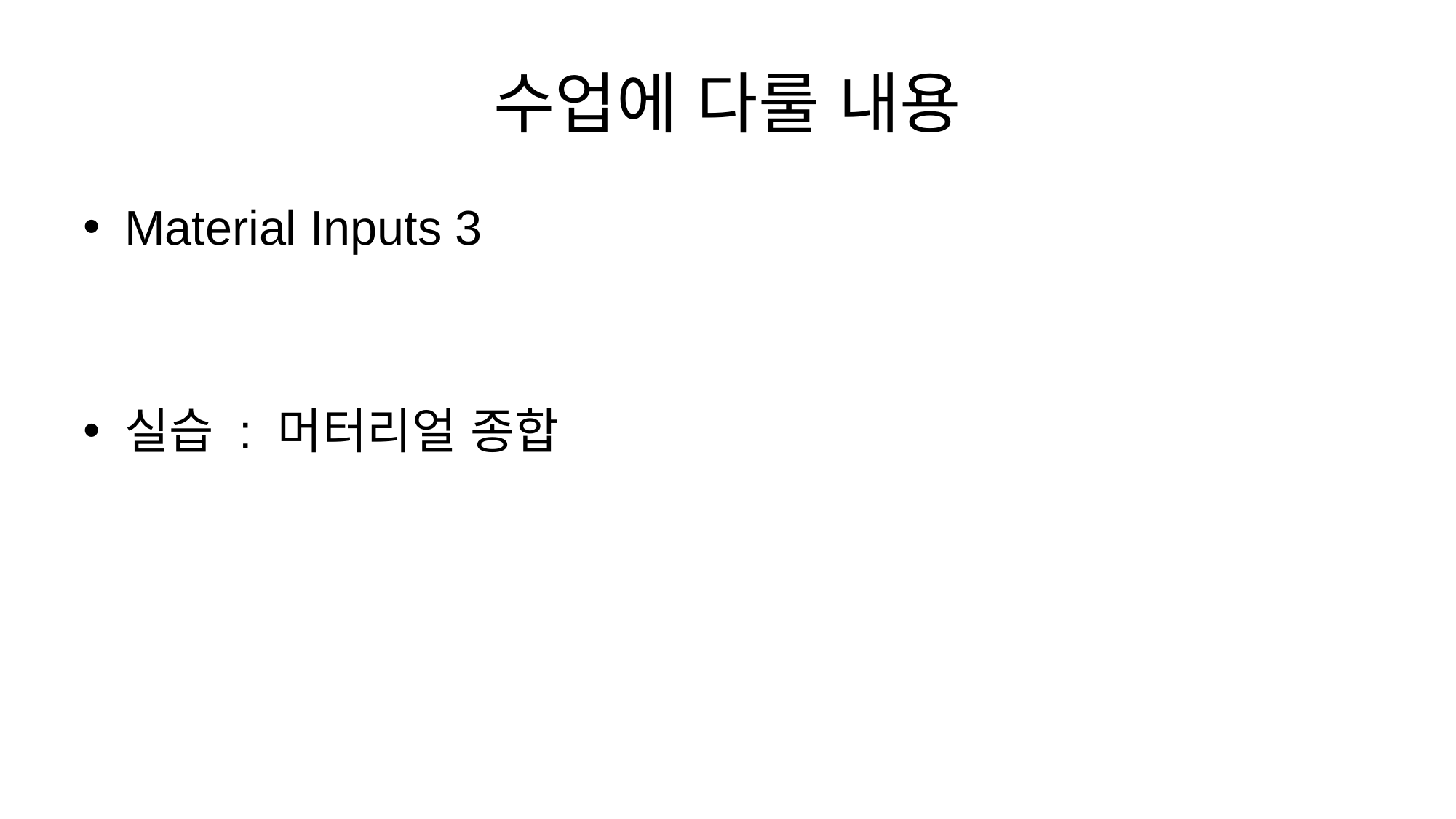

# 수업에 다룰 내용
Material Inputs 3

실습 : 머터리얼 종합